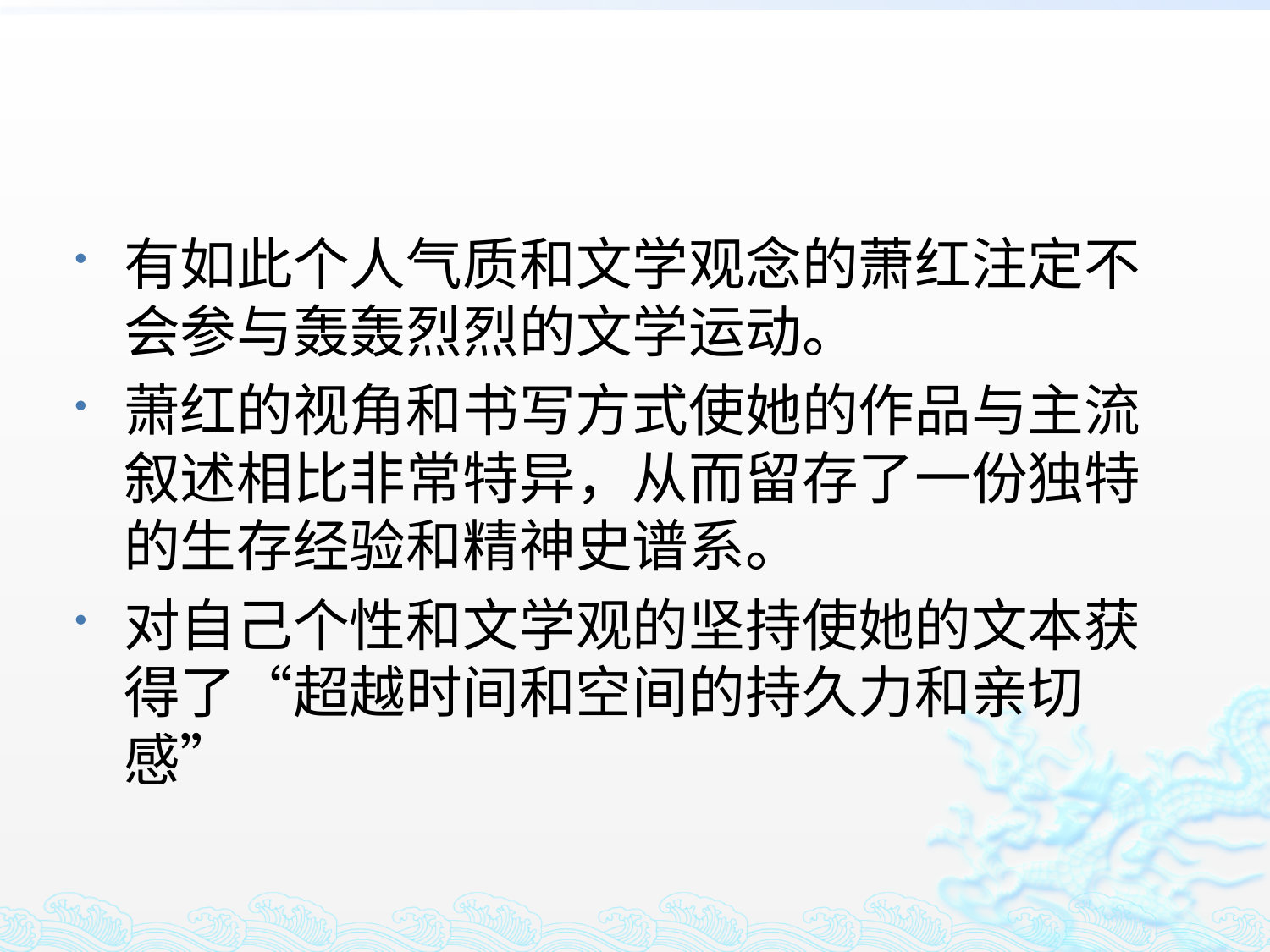

#
有如此个人气质和文学观念的萧红注定不会参与轰轰烈烈的文学运动。
萧红的视角和书写方式使她的作品与主流叙述相比非常特异，从而留存了一份独特的生存经验和精神史谱系。
对自己个性和文学观的坚持使她的文本获得了“超越时间和空间的持久力和亲切感”